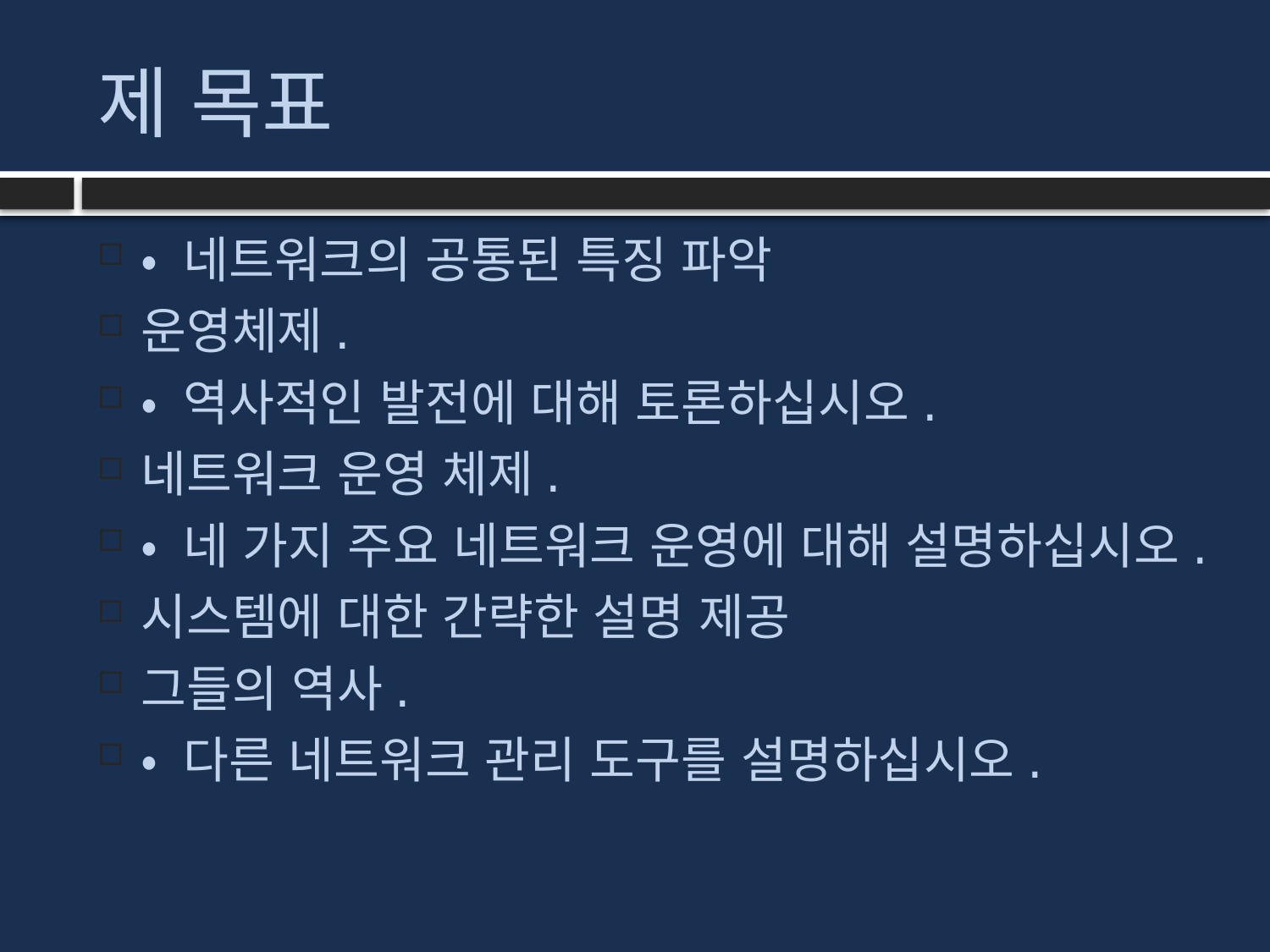

# 제 목표
• 네트워크의 공통된 특징 파악
운영체제.
• 역사적인 발전에 대해 토론하십시오.
네트워크 운영 체제.
• 네 가지 주요 네트워크 운영에 대해 설명하십시오.
시스템에 대한 간략한 설명 제공
그들의 역사.
• 다른 네트워크 관리 도구를 설명하십시오.